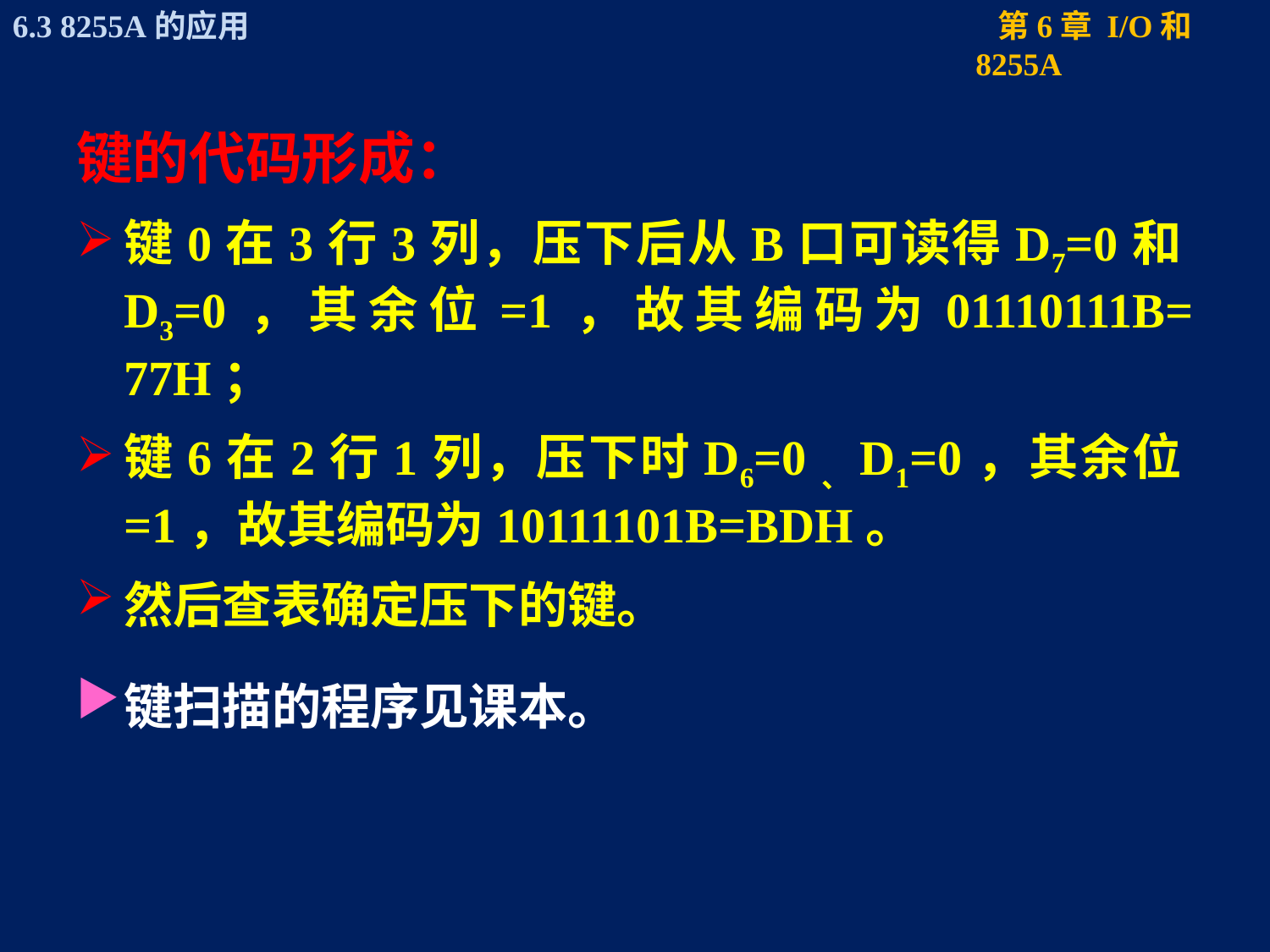

键的代码形成：
键0在3行3列，压下后从B口可读得D7=0和D3=0，其余位=1，故其编码为01110111B= 77H；
键6在2行1列，压下时D6=0、D1=0，其余位=1，故其编码为10111101B=BDH。
然后查表确定压下的键。
键扫描的程序见课本。